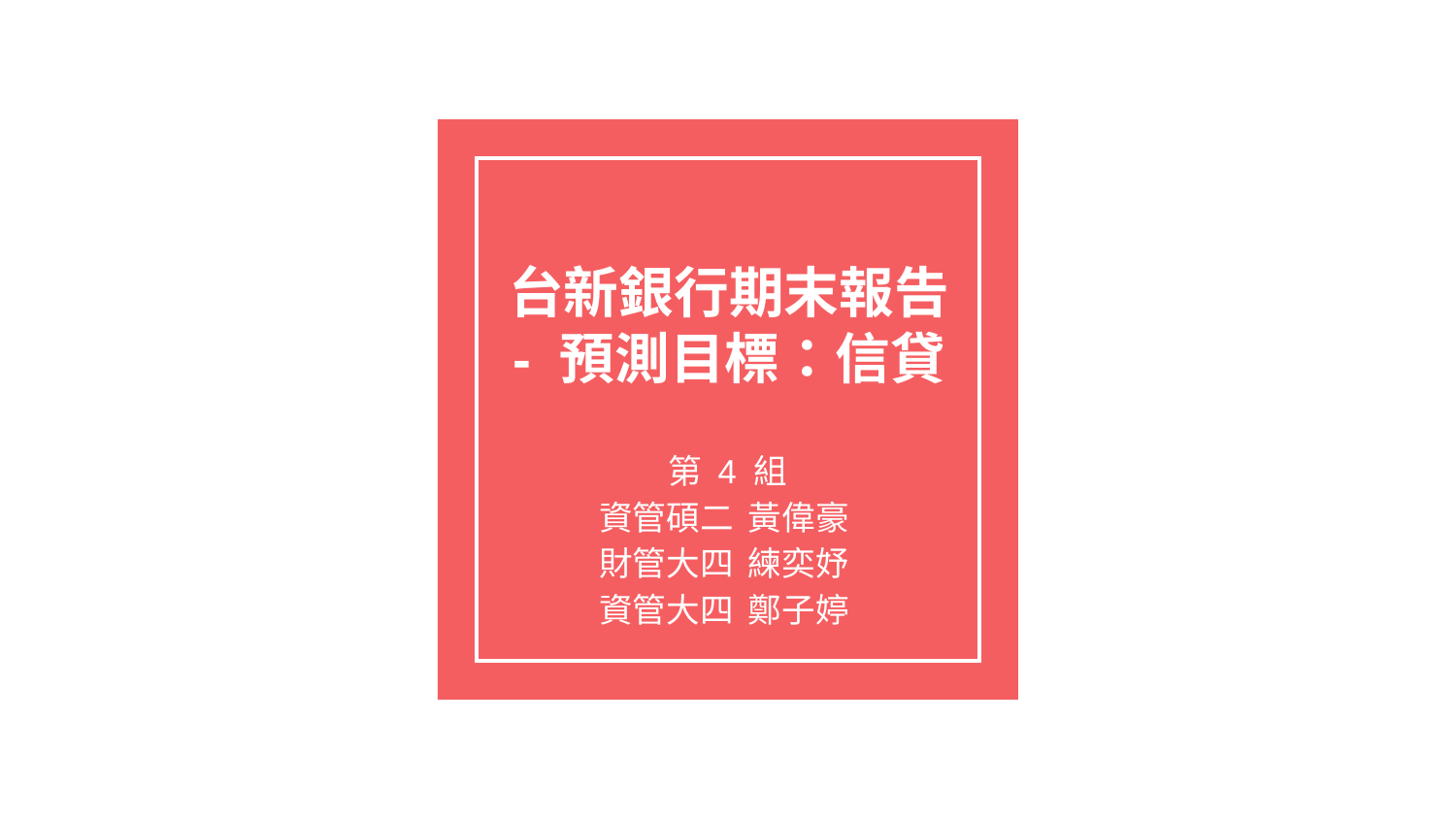

# 台新銀行期末報告
- 預測目標：信貸

第 4 組
資管碩二  黃偉豪
財管大四  練奕妤
資管大四  鄭子婷